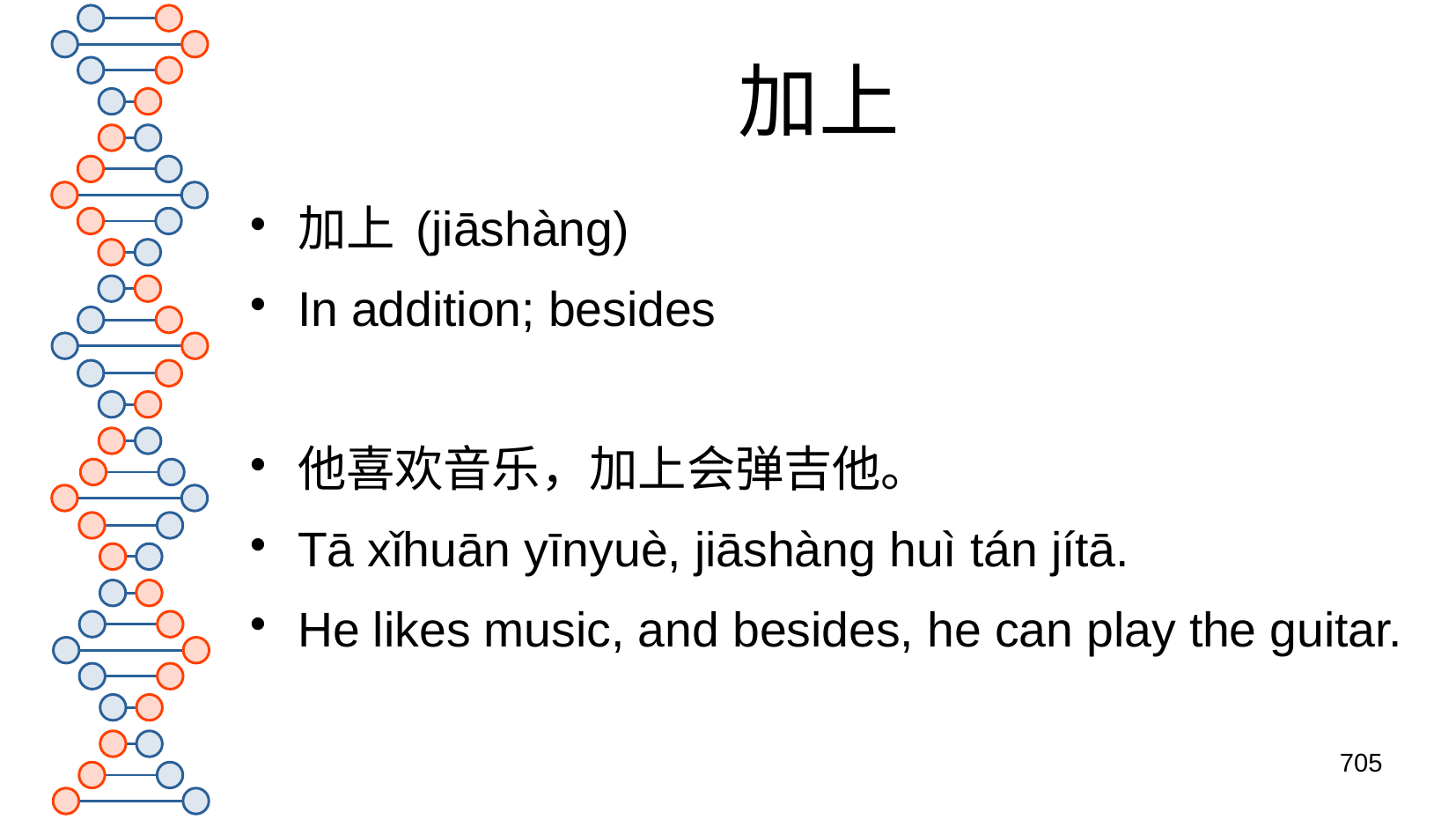

# 加上
加上 (jiāshàng)
In addition; besides

他喜欢音乐，加上会弹吉他。
Tā xǐhuān yīnyuè, jiāshàng huì tán jítā.
He likes music, and besides, he can play the guitar.

705